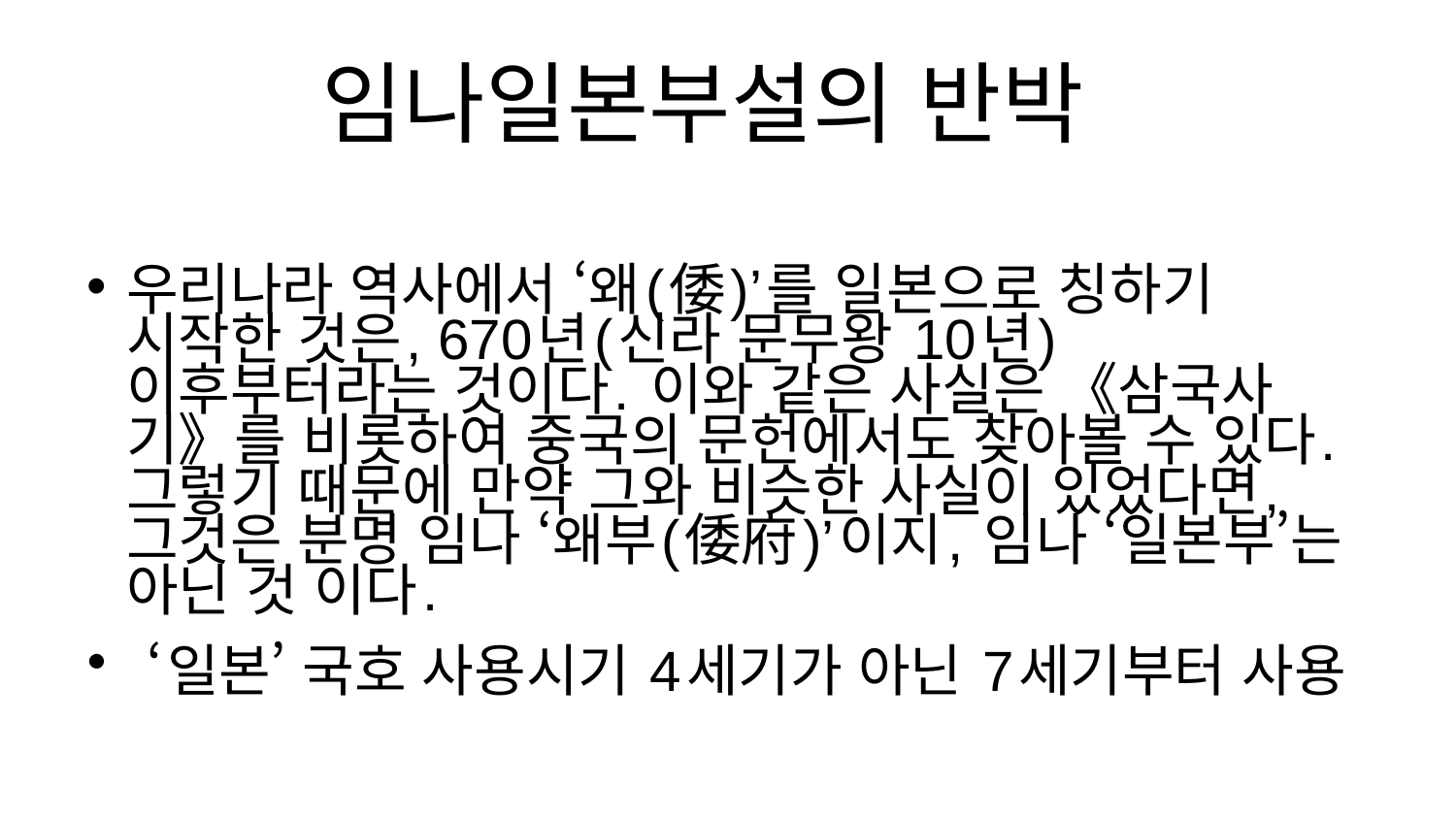

# 임나일본부설의 반박

우리나라 역사에서 ‘왜(倭)’를 일본으로 칭하기 시작한 것은, 670년(신라 문무왕 10년) 이후부터라는 것이다. 이와 같은 사실은 《삼국사기》를 비롯하여 중국의 문헌에서도 찾아볼 수 있다. 그렇기 때문에 만약 그와 비슷한 사실이 있었다면, 그것은 분명 임나 ‘왜부(倭府)’이지, 임나 ‘일본부’는 아닌 것 이다.
 ‘일본’ 국호 사용시기 4세기가 아닌 7세기부터 사용